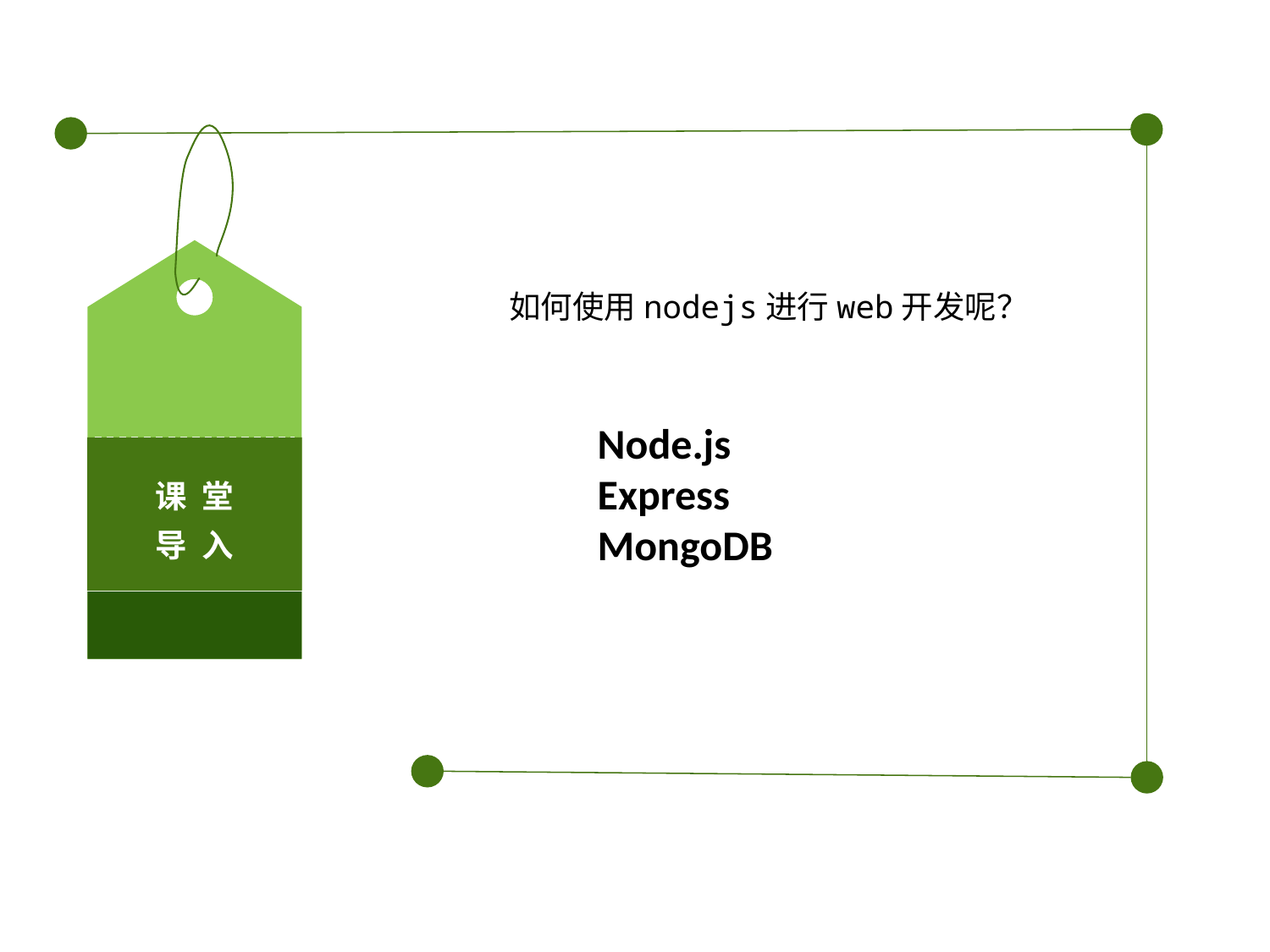

课  堂
导  入

如何使用nodejs进行web开发呢？
Node.js
Express
MongoDB